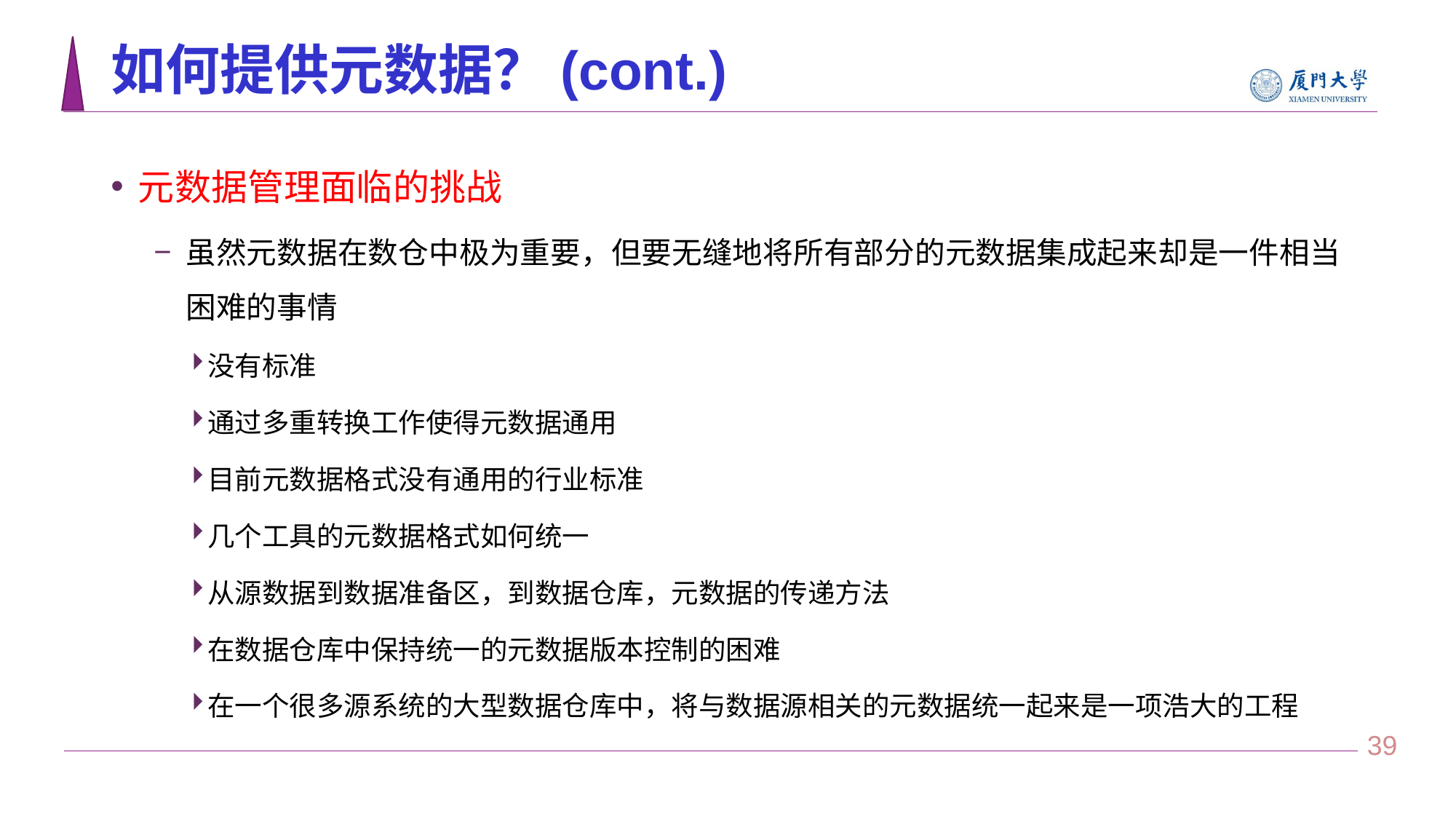

# 如何提供元数据？(cont.)
元数据管理面临的挑战
虽然元数据在数仓中极为重要，但要无缝地将所有部分的元数据集成起来却是一件相当困难的事情
没有标准
通过多重转换工作使得元数据通用
目前元数据格式没有通用的行业标准
几个工具的元数据格式如何统一
从源数据到数据准备区，到数据仓库，元数据的传递方法
在数据仓库中保持统一的元数据版本控制的困难
在一个很多源系统的大型数据仓库中，将与数据源相关的元数据统一起来是一项浩大的工程
39